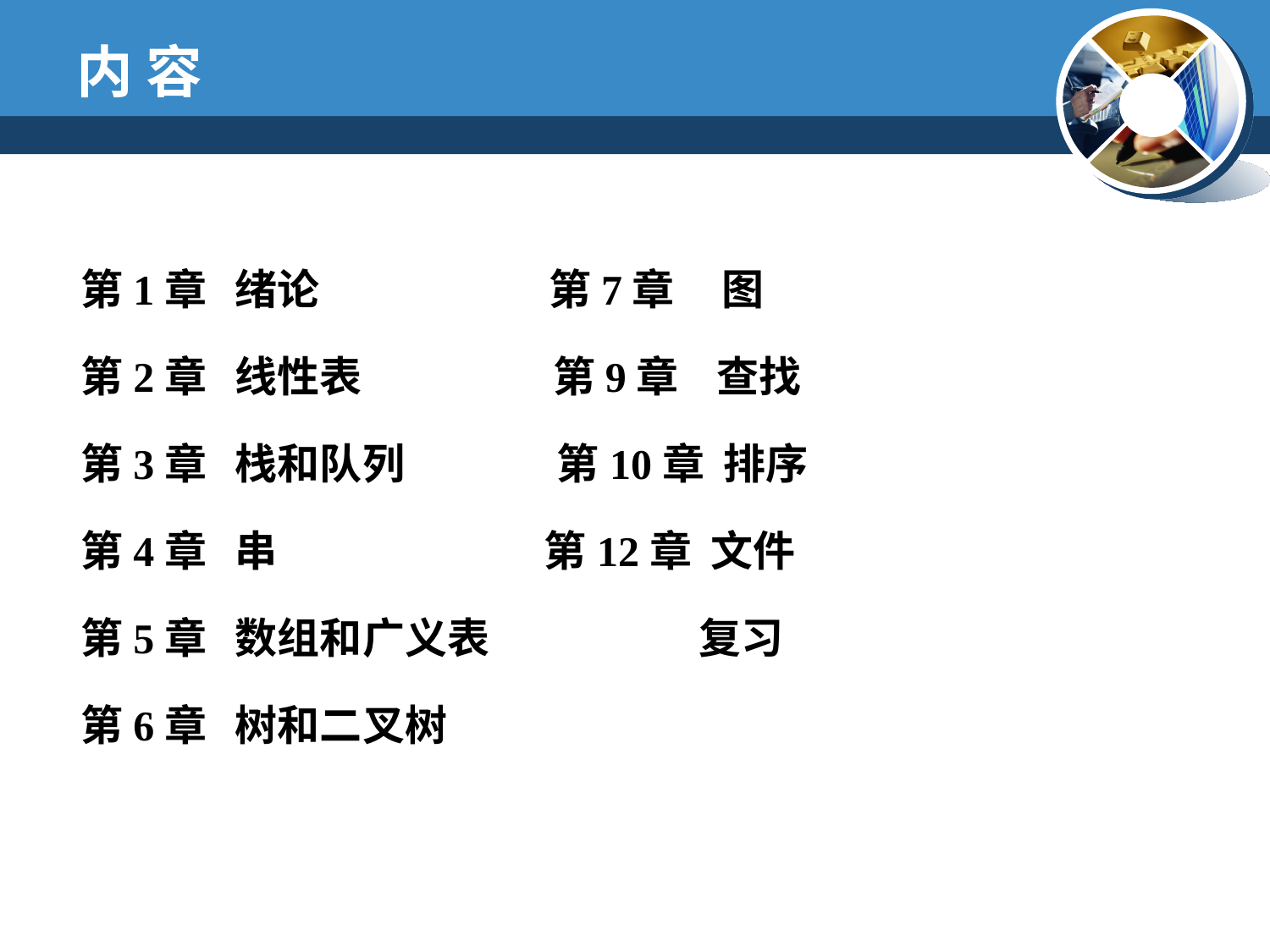

内 容
第1章   绪论                        第7章     图
第2章   线性表                    第9章    查找
第3章   栈和队列                第10章  排序
第4章   串                            第12章  文件
第5章   数组和广义表                      复习
第6章   树和二叉树